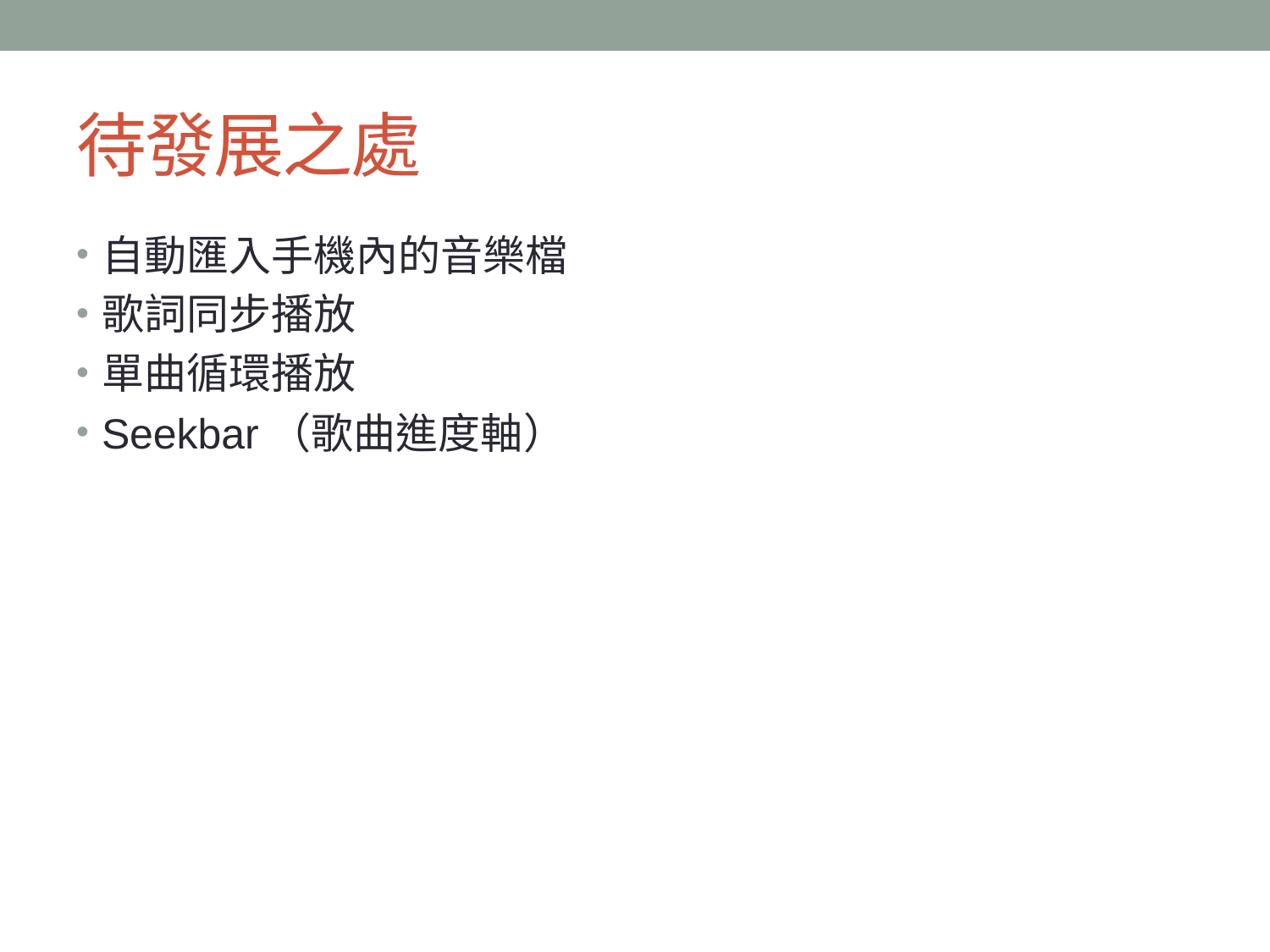

# 待發展之處
自動匯入手機內的音樂檔
歌詞同步播放
單曲循環播放
Seekbar（歌曲進度軸）